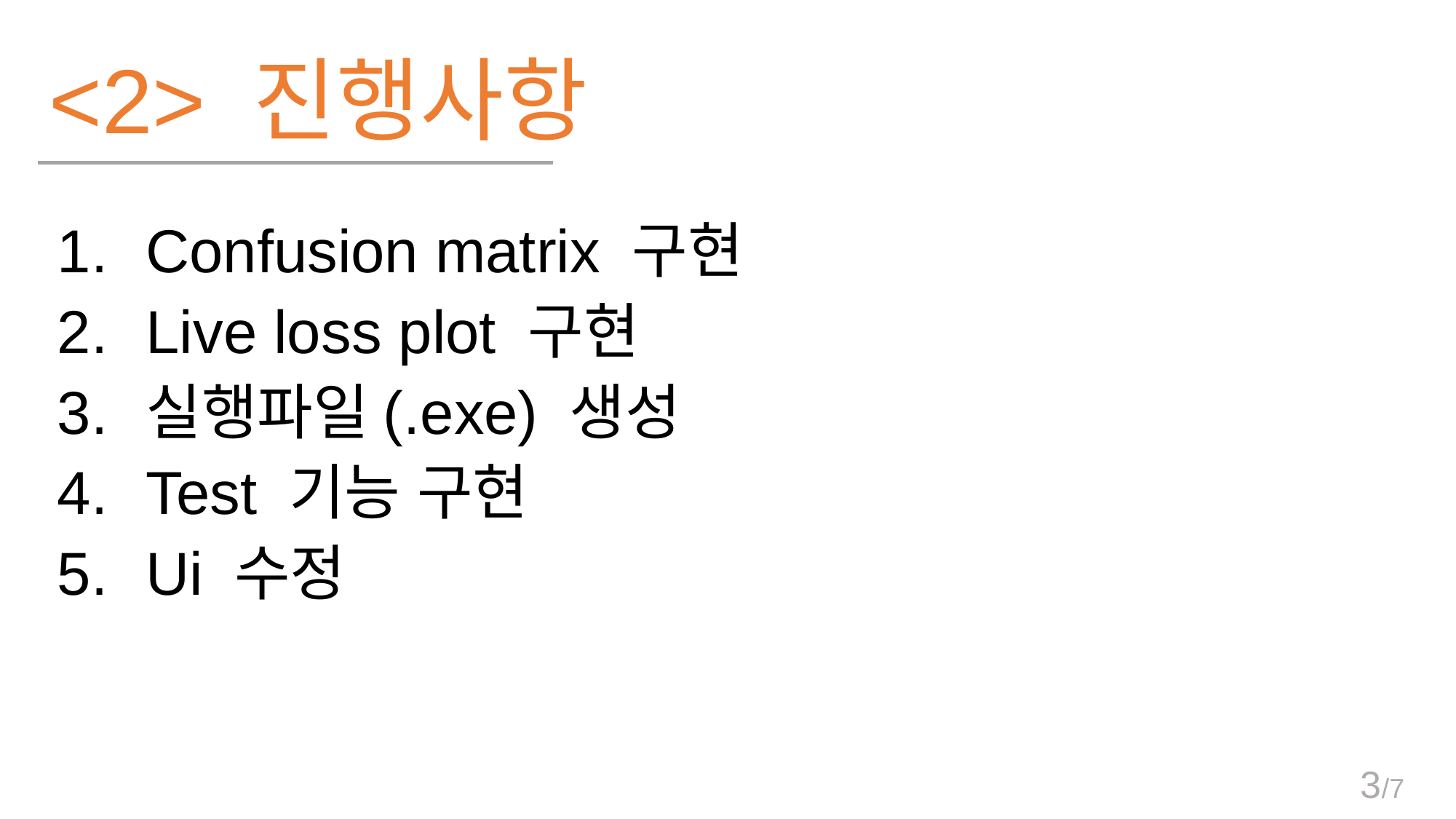

# <2> 진행사항
Confusion matrix 구현
Live loss plot 구현
실행파일(.exe) 생성
Test 기능 구현
Ui 수정
3/7